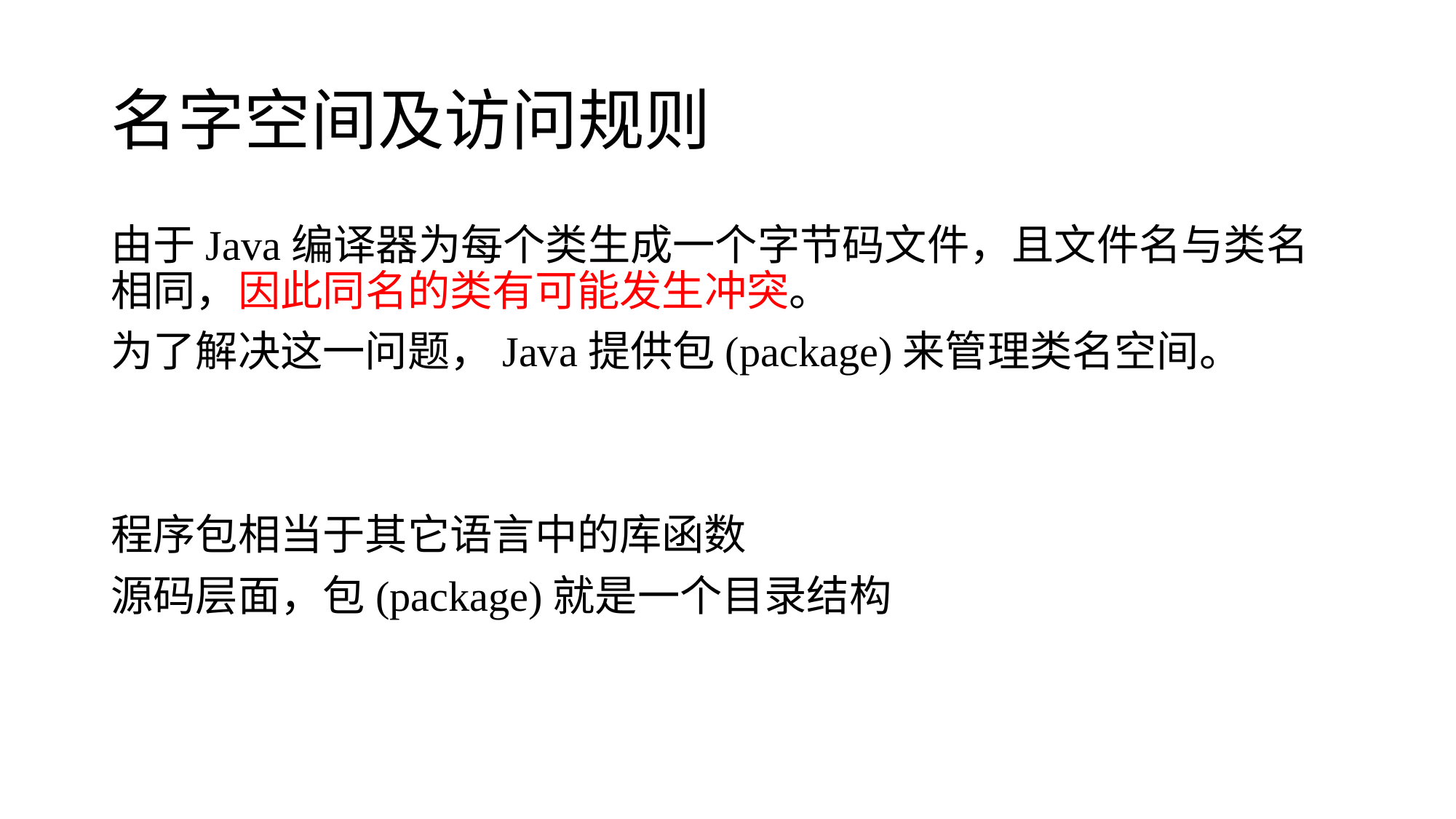

# 名字空间及访问规则
由于Java编译器为每个类生成一个字节码文件，且文件名与类名相同，因此同名的类有可能发生冲突。
为了解决这一问题，Java提供包(package)来管理类名空间。

程序包相当于其它语言中的库函数
源码层面，包(package)就是一个目录结构